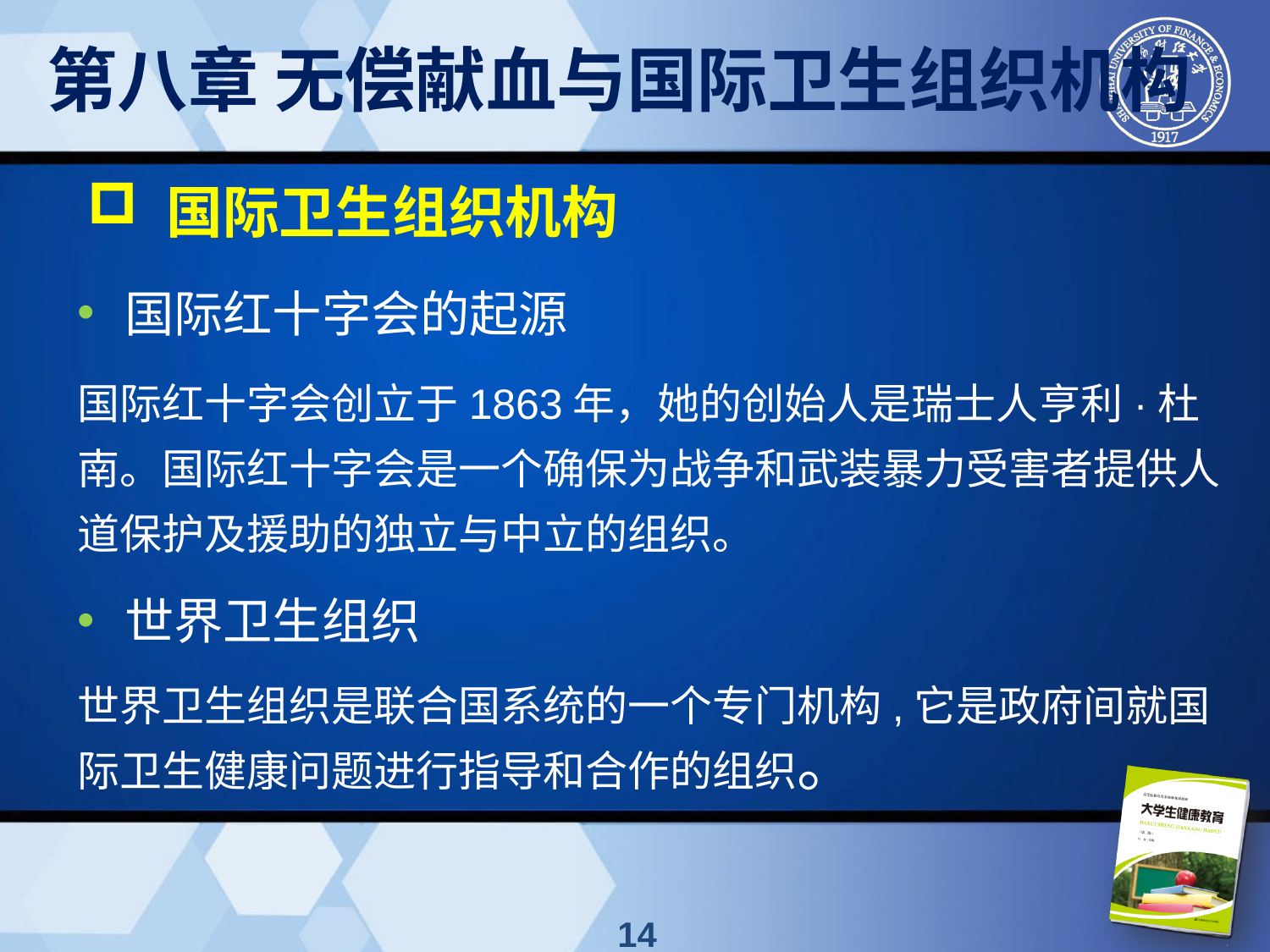

第八章 无偿献血与国际卫生组织机构
 国际卫生组织机构
国际红十字会的起源
国际红十字会创立于1863年，她的创始人是瑞士人亨利·杜南。国际红十字会是一个确保为战争和武装暴力受害者提供人道保护及援助的独立与中立的组织。
世界卫生组织
世界卫生组织是联合国系统的一个专门机构,它是政府间就国际卫生健康问题进行指导和合作的组织。

14